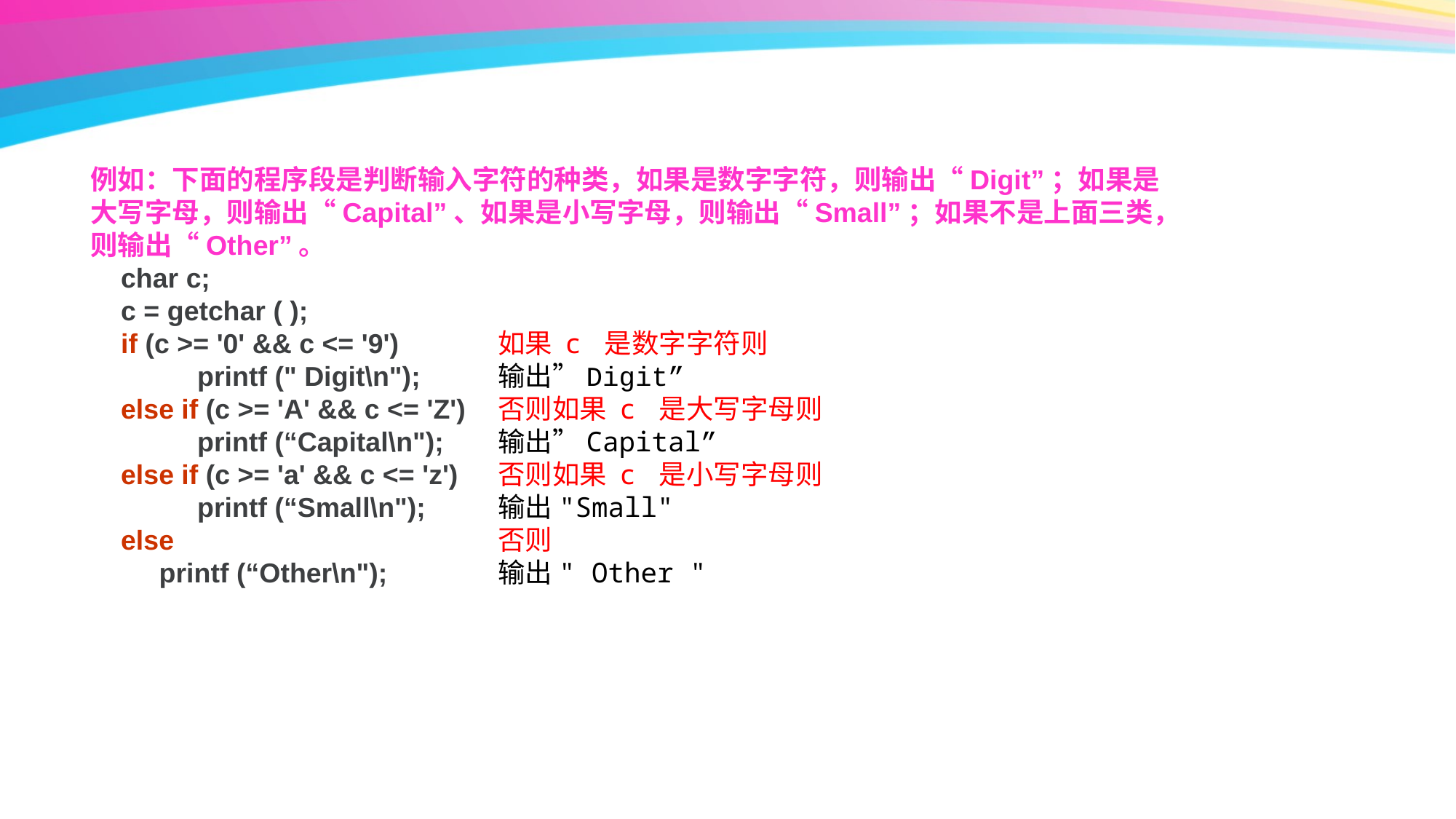

例如：下面的程序段是判断输入字符的种类，如果是数字字符，则输出“Digit”；如果是大写字母，则输出“Capital”、如果是小写字母，则输出“Small”；如果不是上面三类，则输出“Other”。
    char c;
    c = getchar ( );
    if (c >= '0' && c <= '9')
              printf (" Digit\n");
    else if (c >= 'A' && c <= 'Z')
              printf (“Capital\n");
    else if (c >= 'a' && c <= 'z')
              printf (“Small\n");
    else
         printf (“Other\n");
如果 c 是数字字符则
输出”Digit”
否则如果 c 是大写字母则
输出”Capital”
否则如果 c 是小写字母则
输出"Small"
否则
输出" Other "